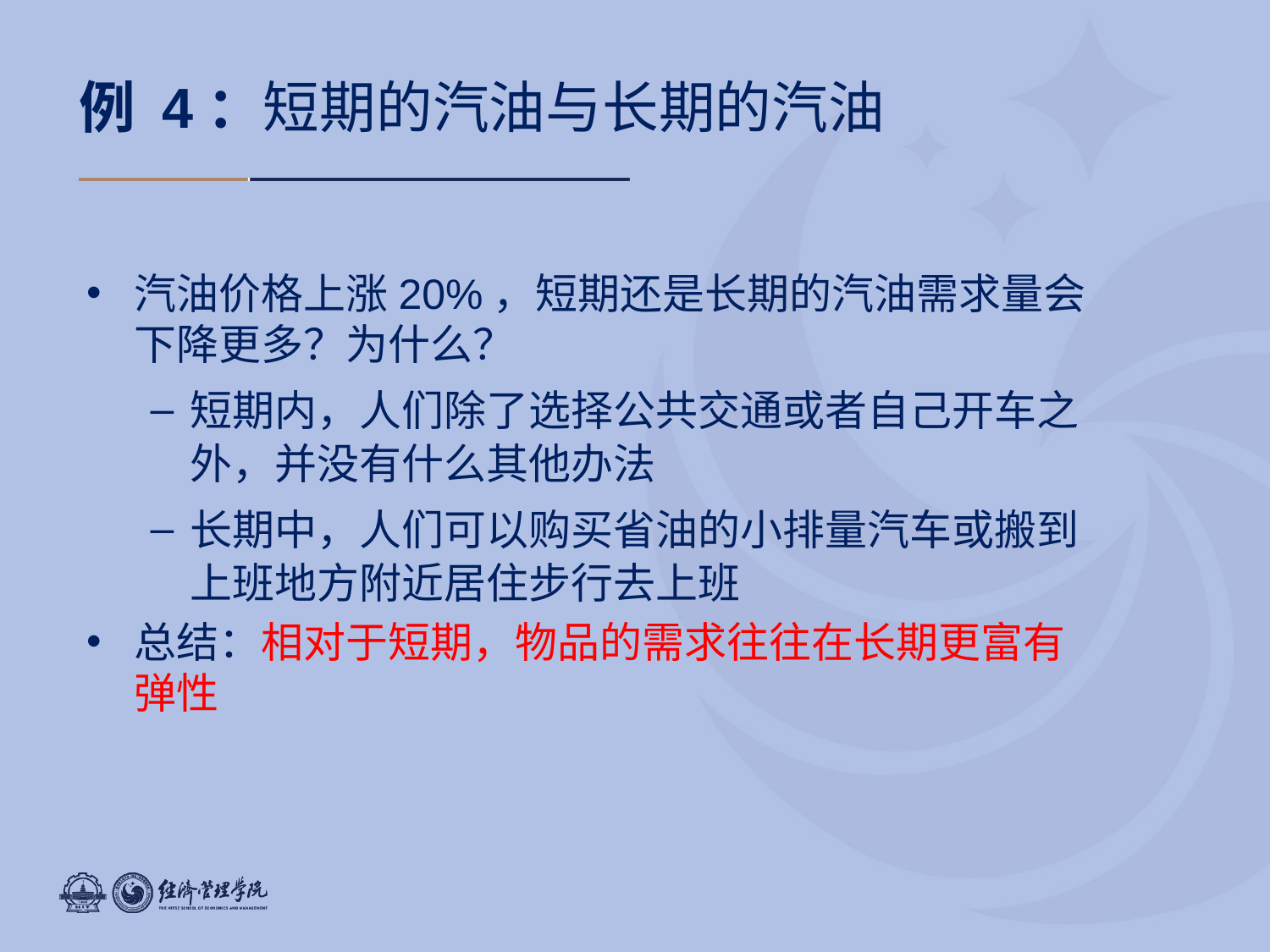

例 4：短期的汽油与长期的汽油
0
汽油价格上涨20%，短期还是长期的汽油需求量会下降更多？为什么？
短期内，人们除了选择公共交通或者自己开车之外，并没有什么其他办法
长期中，人们可以购买省油的小排量汽车或搬到上班地方附近居住步行去上班
总结：相对于短期，物品的需求往往在长期更富有弹性